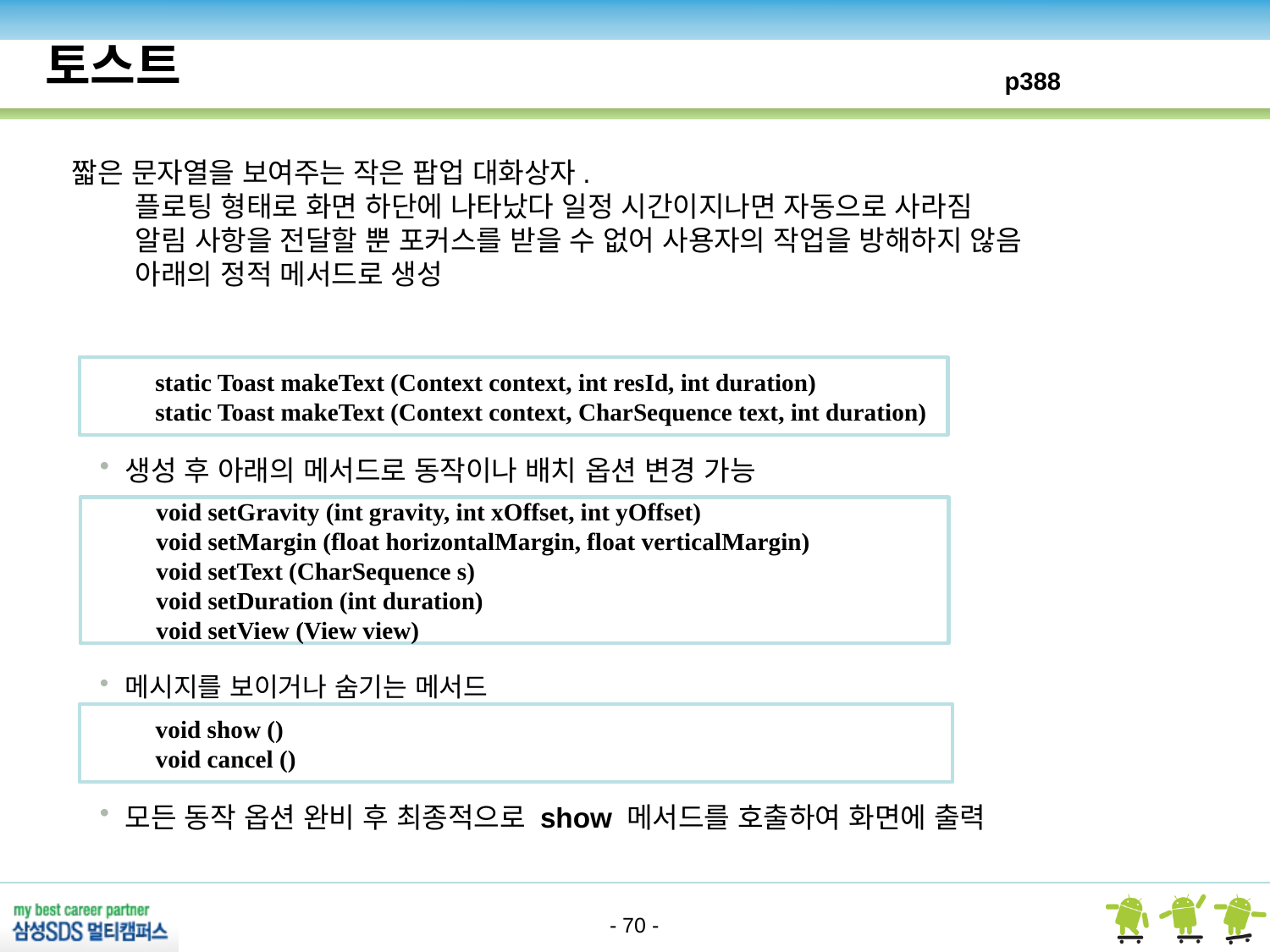

토스트
p388
짧은 문자열을 보여주는 작은 팝업 대화상자.
플로팅 형태로 화면 하단에 나타났다 일정 시간이지나면 자동으로 사라짐
알림 사항을 전달할 뿐 포커스를 받을 수 없어 사용자의 작업을 방해하지 않음
아래의 정적 메서드로 생성
static Toast makeText (Context context, int resId, int duration)
static Toast makeText (Context context, CharSequence text, int duration)
생성 후 아래의 메서드로 동작이나 배치 옵션 변경 가능
void setGravity (int gravity, int xOffset, int yOffset)
void setMargin (float horizontalMargin, float verticalMargin)
void setText (CharSequence s)
void setDuration (int duration)
void setView (View view)
메시지를 보이거나 숨기는 메서드
void show ()
void cancel ()
모든 동작 옵션 완비 후 최종적으로 show 메서드를 호출하여 화면에 출력
- 70 -